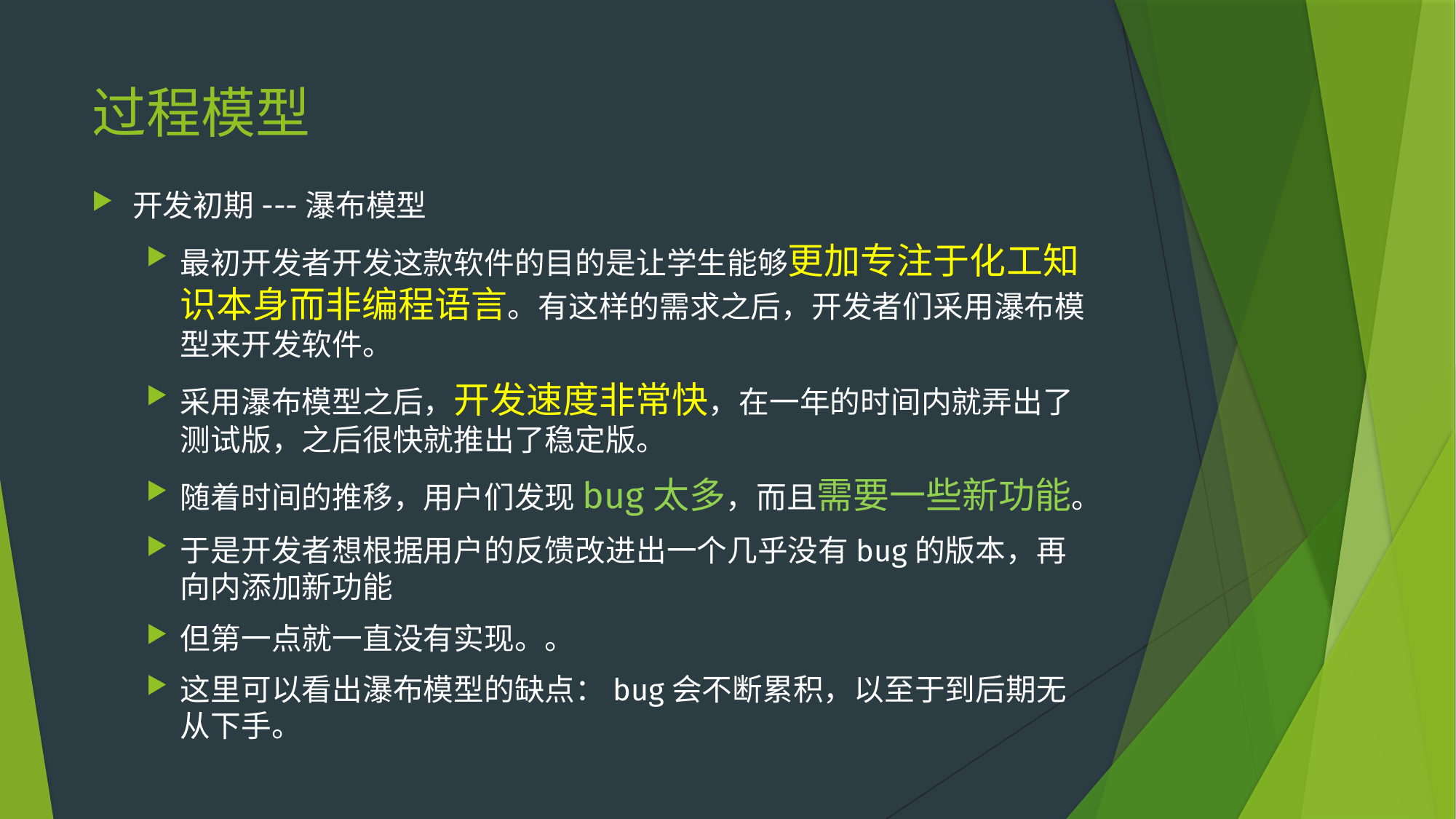

# 过程模型
开发初期---瀑布模型
最初开发者开发这款软件的目的是让学生能够更加专注于化工知识本身而非编程语言。有这样的需求之后，开发者们采用瀑布模型来开发软件。
采用瀑布模型之后，开发速度非常快，在一年的时间内就弄出了测试版，之后很快就推出了稳定版。
随着时间的推移，用户们发现bug太多，而且需要一些新功能。
于是开发者想根据用户的反馈改进出一个几乎没有bug的版本，再向内添加新功能
但第一点就一直没有实现。。
这里可以看出瀑布模型的缺点：bug会不断累积，以至于到后期无从下手。